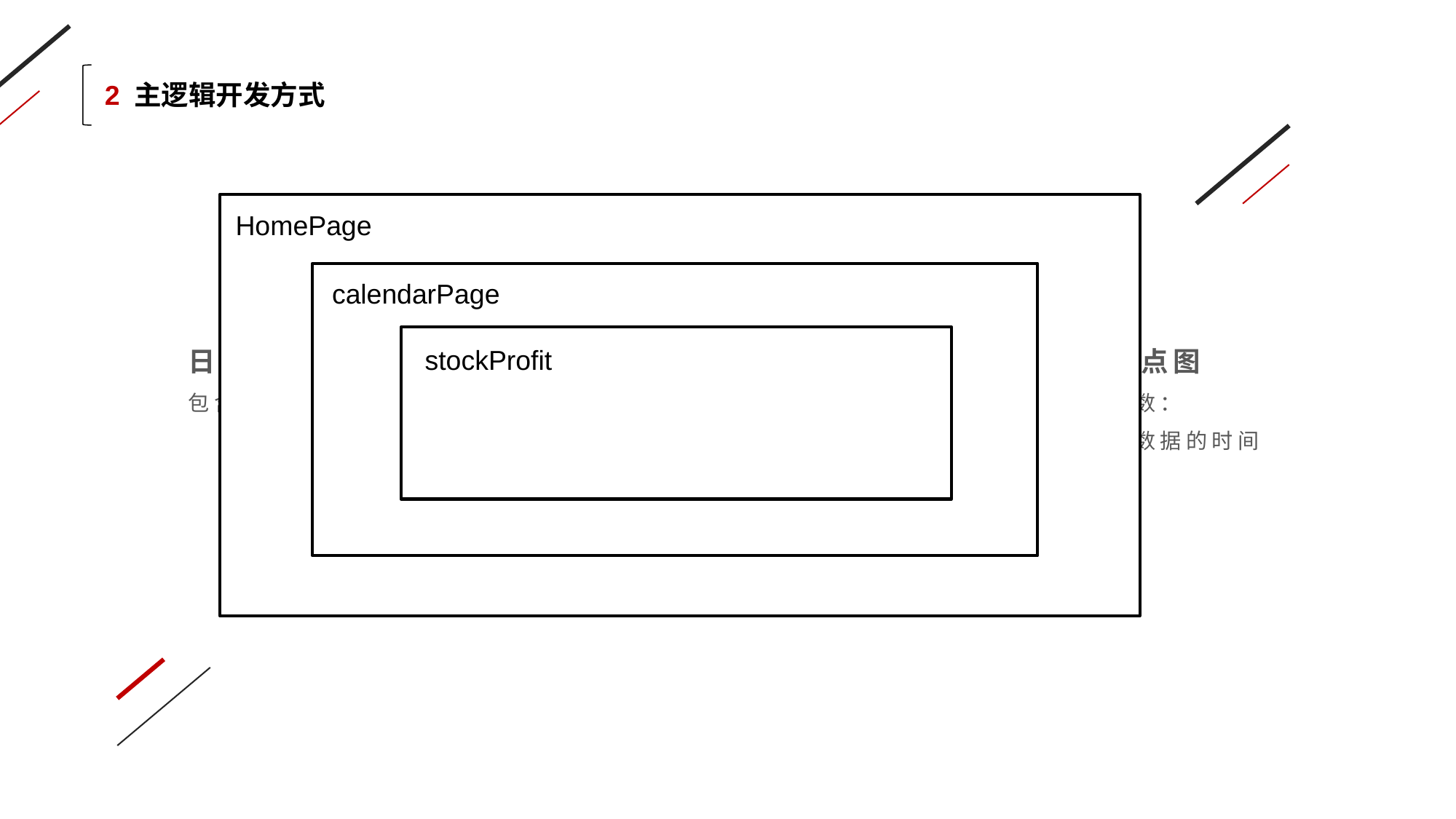

2 主逻辑开发方式

HomePage

calendarPage

stockProfit
日历
包含时间信息
热力图
包含股票代码（纯数字）信息。
盈亏图和BS点图
最主要需要的参数：
股票代码和所需数据的时间区间。